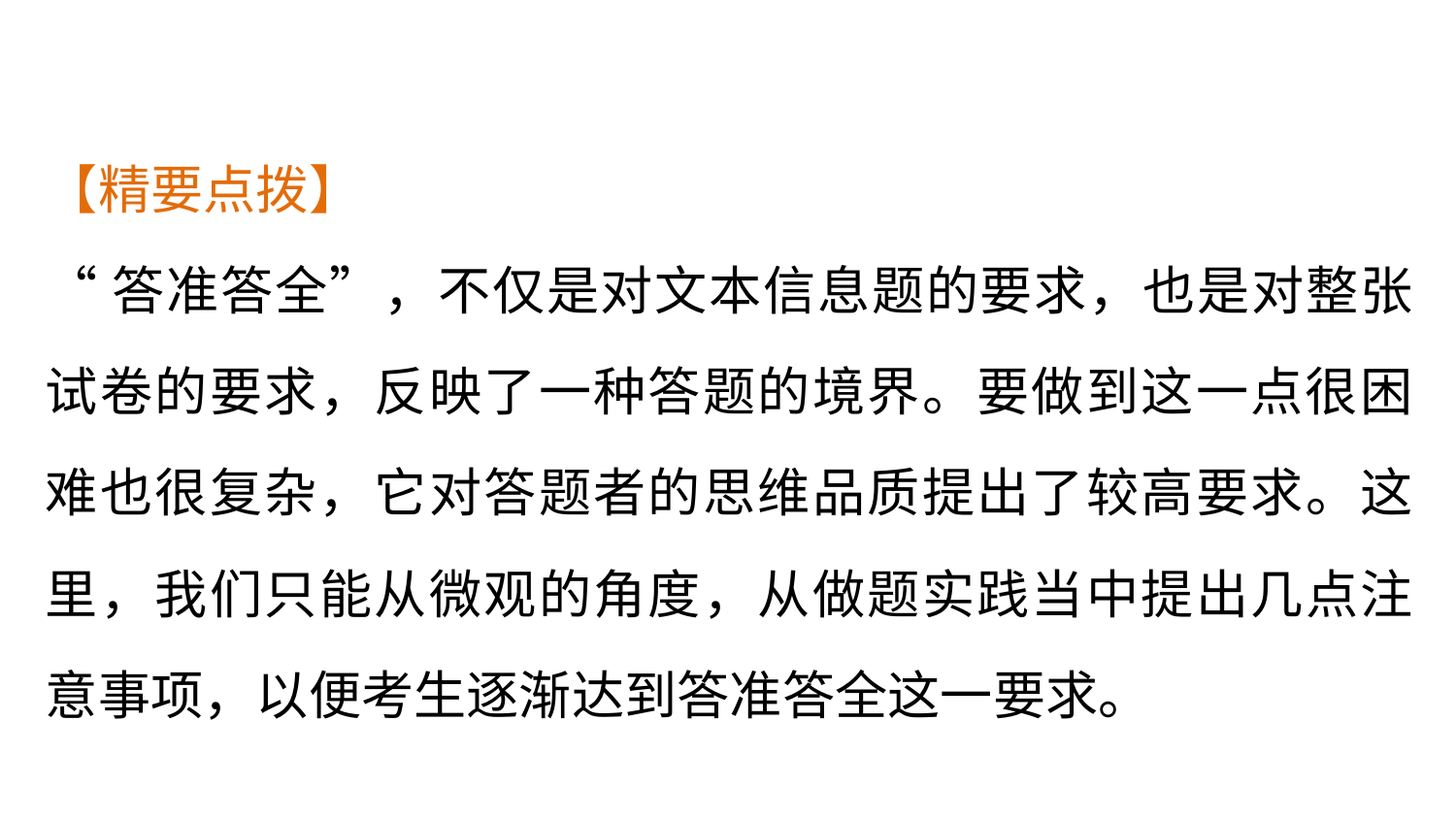

【精要点拨】
“答准答全”，不仅是对文本信息题的要求，也是对整张试卷的要求，反映了一种答题的境界。要做到这一点很困难也很复杂，它对答题者的思维品质提出了较高要求。这里，我们只能从微观的角度，从做题实践当中提出几点注意事项，以便考生逐渐达到答准答全这一要求。